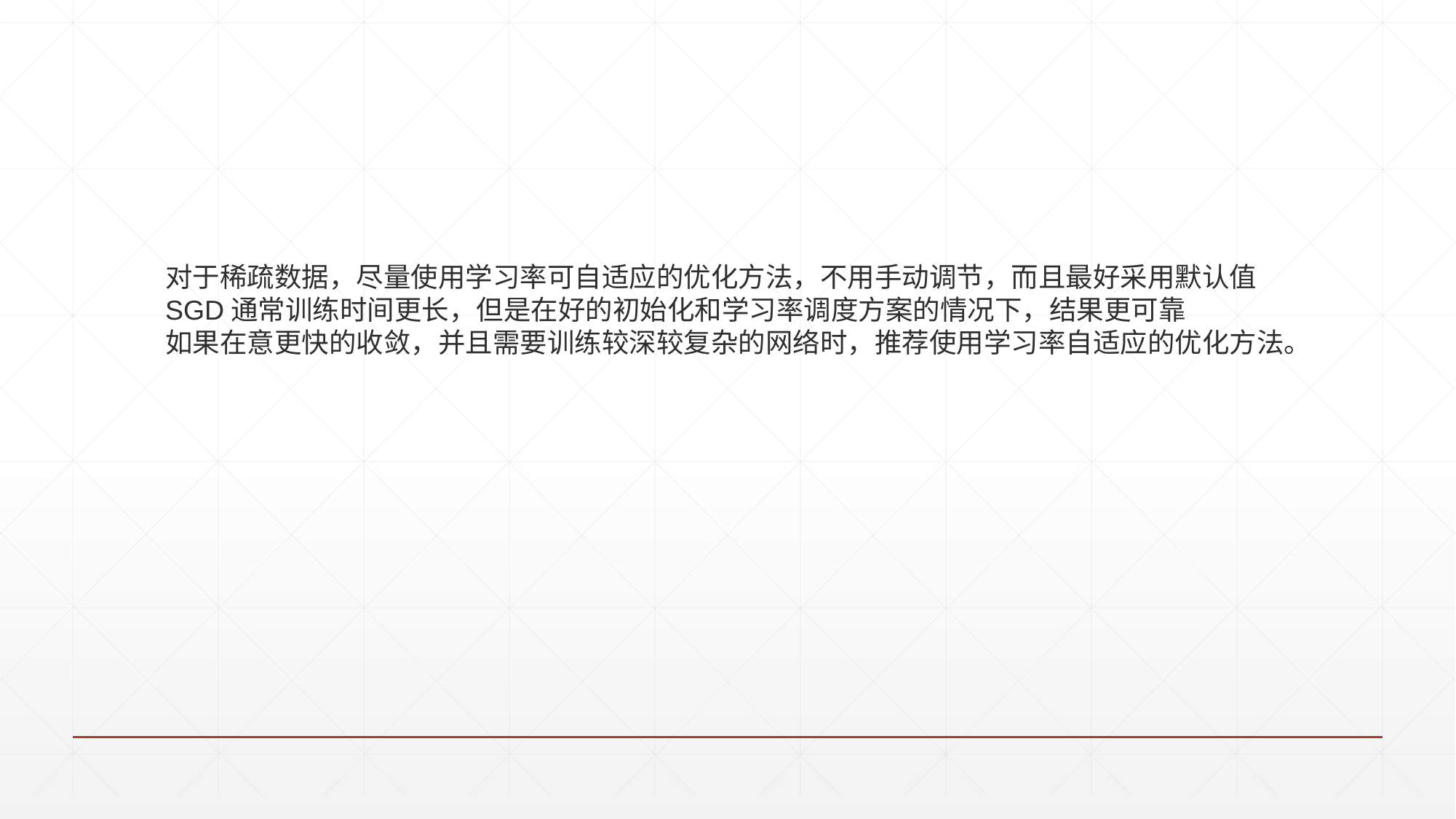

#
对于稀疏数据，尽量使用学习率可自适应的优化方法，不用手动调节，而且最好采用默认值
SGD通常训练时间更长，但是在好的初始化和学习率调度方案的情况下，结果更可靠
如果在意更快的收敛，并且需要训练较深较复杂的网络时，推荐使用学习率自适应的优化方法。